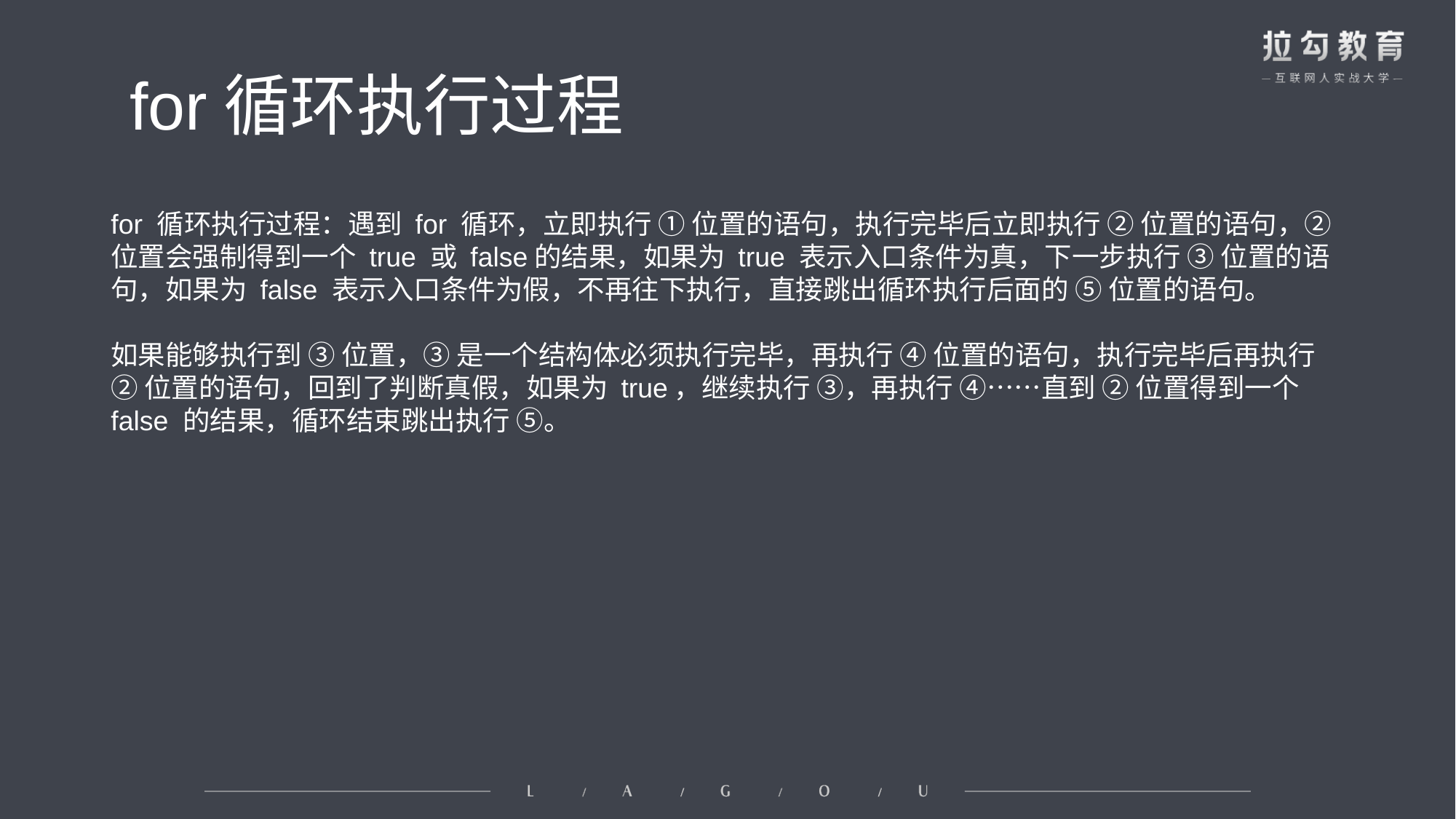

# for循环执行过程
for 循环执行过程：遇到 for 循环，立即执行 ① 位置的语句，执行完毕后立即执行 ② 位置的语句，② 位置会强制得到一个 true 或 false的结果，如果为 true 表示入口条件为真，下一步执行 ③ 位置的语句，如果为 false 表示入口条件为假，不再往下执行，直接跳出循环执行后面的 ⑤ 位置的语句。

如果能够执行到 ③ 位置，③ 是一个结构体必须执行完毕，再执行 ④ 位置的语句，执行完毕后再执行 ② 位置的语句，回到了判断真假，如果为 true，继续执行 ③，再执行 ④……直到 ② 位置得到一个 false 的结果，循环结束跳出执行 ⑤。